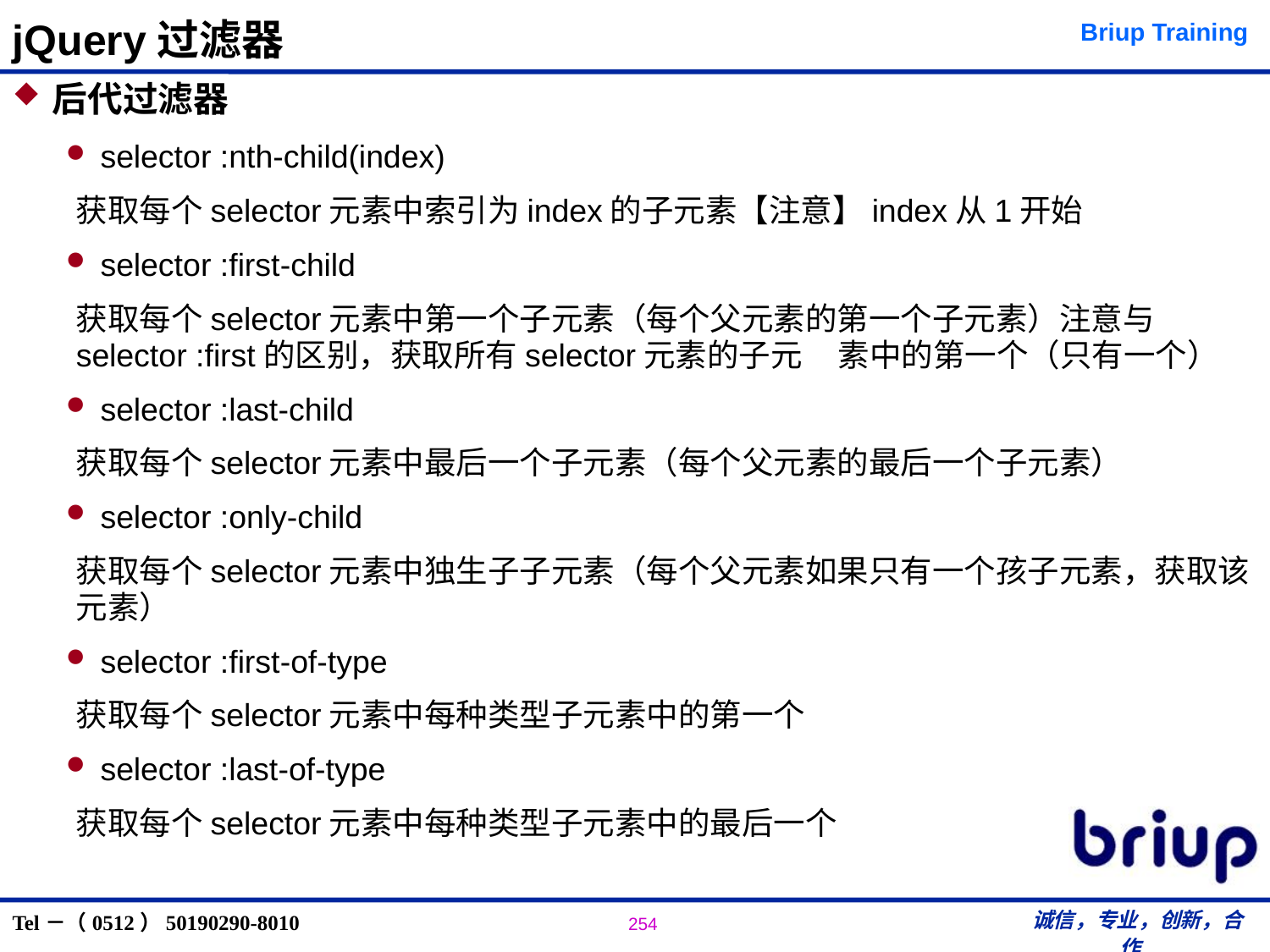

# jQuery过滤器
后代过滤器
 selector :nth-child(index)
	获取每个selector元素中索引为index的子元素【注意】index从1开始
 selector :first-child
	获取每个selector元素中第一个子元素（每个父元素的第一个子元素）注意与selector :first的区别，获取所有selector元素的子元	素中的第一个（只有一个）
 selector :last-child
	获取每个selector元素中最后一个子元素（每个父元素的最后一个子元素）
 selector :only-child
	获取每个selector元素中独生子子元素（每个父元素如果只有一个孩子元素，获取该元素）
 selector :first-of-type
	获取每个selector元素中每种类型子元素中的第一个
 selector :last-of-type
	获取每个selector元素中每种类型子元素中的最后一个